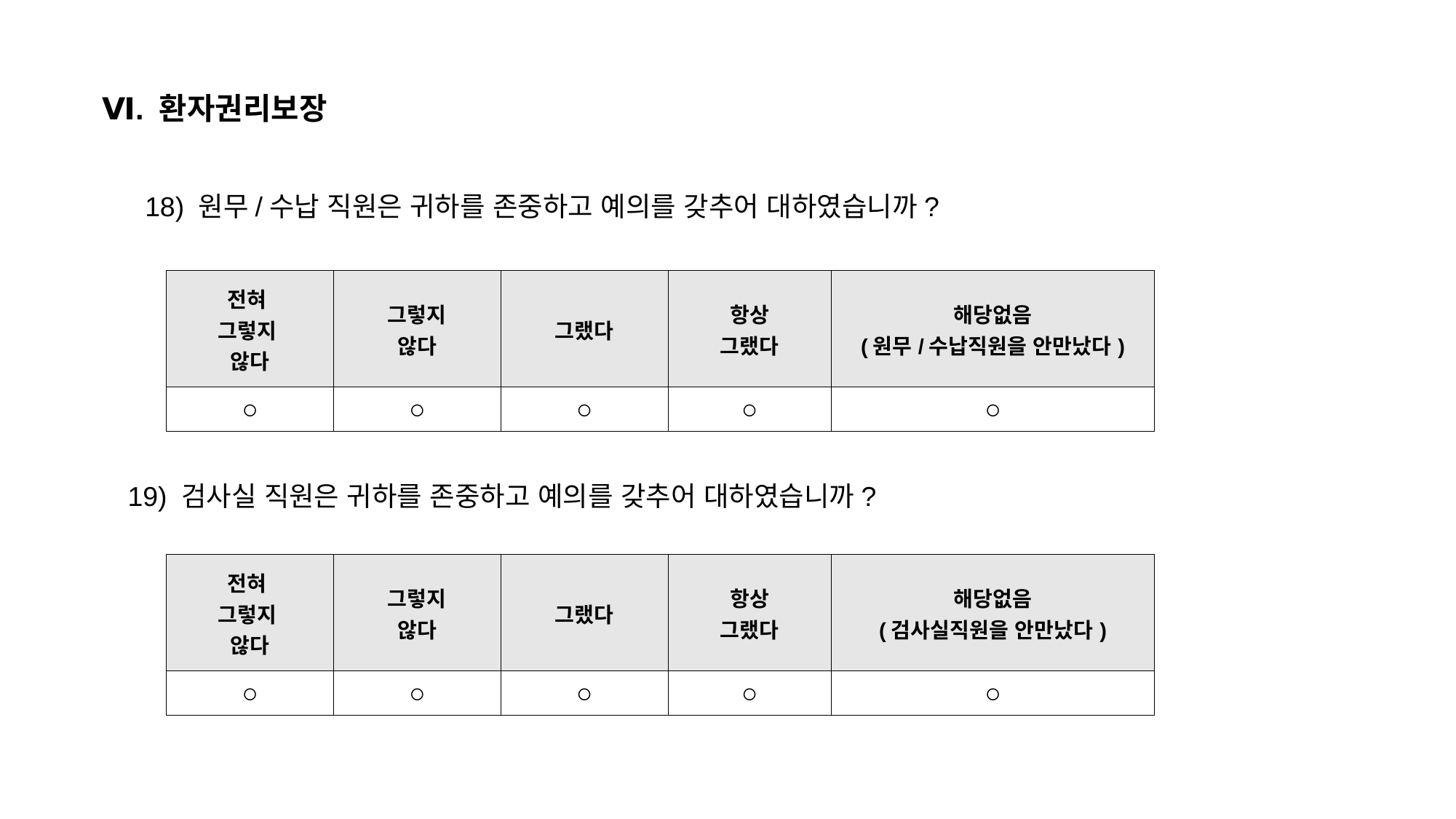

Ⅵ. 환자권리보장
18) 원무/수납 직원은 귀하를 존중하고 예의를 갖추어 대하였습니까?
| 전혀 그렇지 않다 | 그렇지 않다 | 그랬다 | 항상 그랬다 | 해당없음 (원무/수납직원을 안만났다) |
| --- | --- | --- | --- | --- |
| ○ | ○ | ○ | ○ | ○ |
19) 검사실 직원은 귀하를 존중하고 예의를 갖추어 대하였습니까?
| 전혀 그렇지 않다 | 그렇지 않다 | 그랬다 | 항상 그랬다 | 해당없음 (검사실직원을 안만났다) |
| --- | --- | --- | --- | --- |
| ○ | ○ | ○ | ○ | ○ |